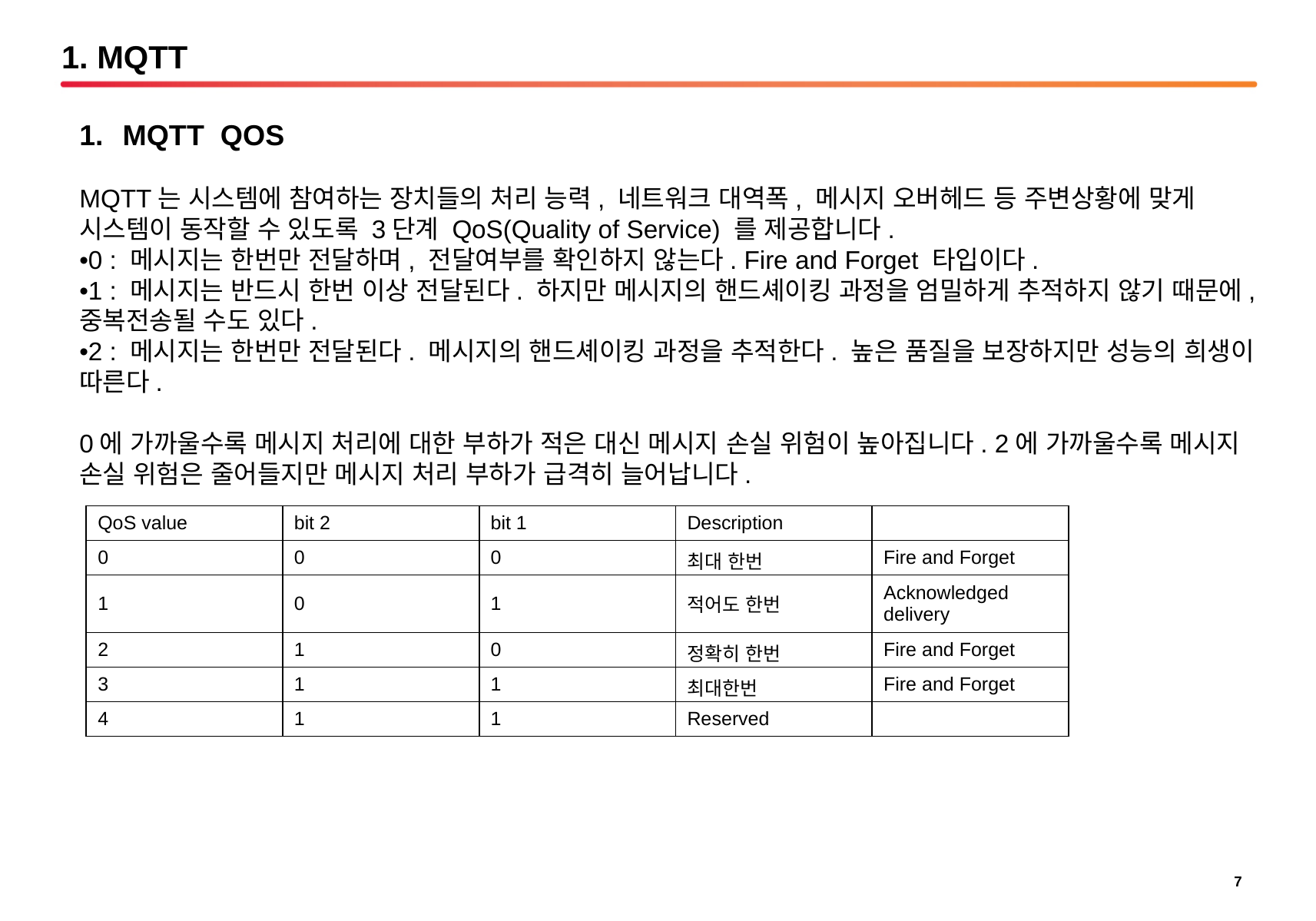

# 1. MQTT
MQTT  QOS
MQTT는 시스템에 참여하는 장치들의 처리 능력, 네트워크 대역폭, 메시지 오버헤드 등 주변상황에 맞게 시스템이 동작할 수 있도록 3단계 QoS(Quality of Service) 를 제공합니다.
•0 : 메시지는 한번만 전달하며, 전달여부를 확인하지 않는다. Fire and Forget 타입이다.
•1 : 메시지는 반드시 한번 이상 전달된다. 하지만 메시지의 핸드셰이킹 과정을 엄밀하게 추적하지 않기 때문에, 중복전송될 수도 있다.
•2 : 메시지는 한번만 전달된다. 메시지의 핸드셰이킹 과정을 추적한다. 높은 품질을 보장하지만 성능의 희생이 따른다.

0에 가까울수록 메시지 처리에 대한 부하가 적은 대신 메시지 손실 위험이 높아집니다. 2에 가까울수록 메시지 손실 위험은 줄어들지만 메시지 처리 부하가 급격히 늘어납니다.

| QoS value | bit 2 | bit 1 | Description |  |
| --- | --- | --- | --- | --- |
| 0 | 0 | 0 | 최대 한번 | Fire and Forget |
| 1 | 0 | 1 | 적어도 한번 | Acknowledged delivery |
| 2 | 1 | 0 | 정확히 한번 | Fire and Forget |
| 3 | 1 | 1 | 최대한번 | Fire and Forget |
| 4 | 1 | 1 | Reserved |  |